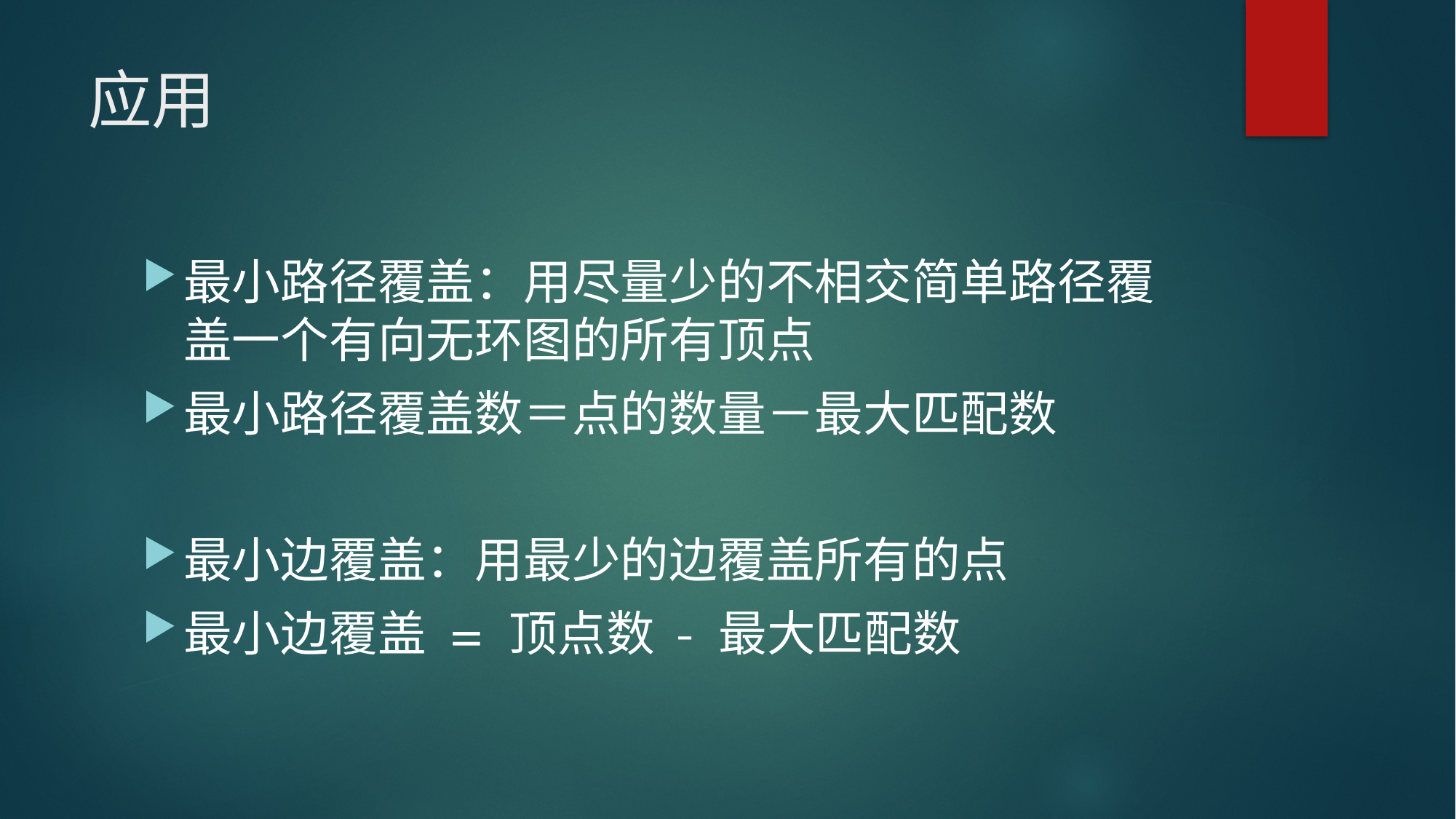

# 应用
最小路径覆盖：用尽量少的不相交简单路径覆盖一个有向无环图的所有顶点
最小路径覆盖数＝点的数量－最大匹配数

最小边覆盖：用最少的边覆盖所有的点
最小边覆盖 = 顶点数 - 最大匹配数